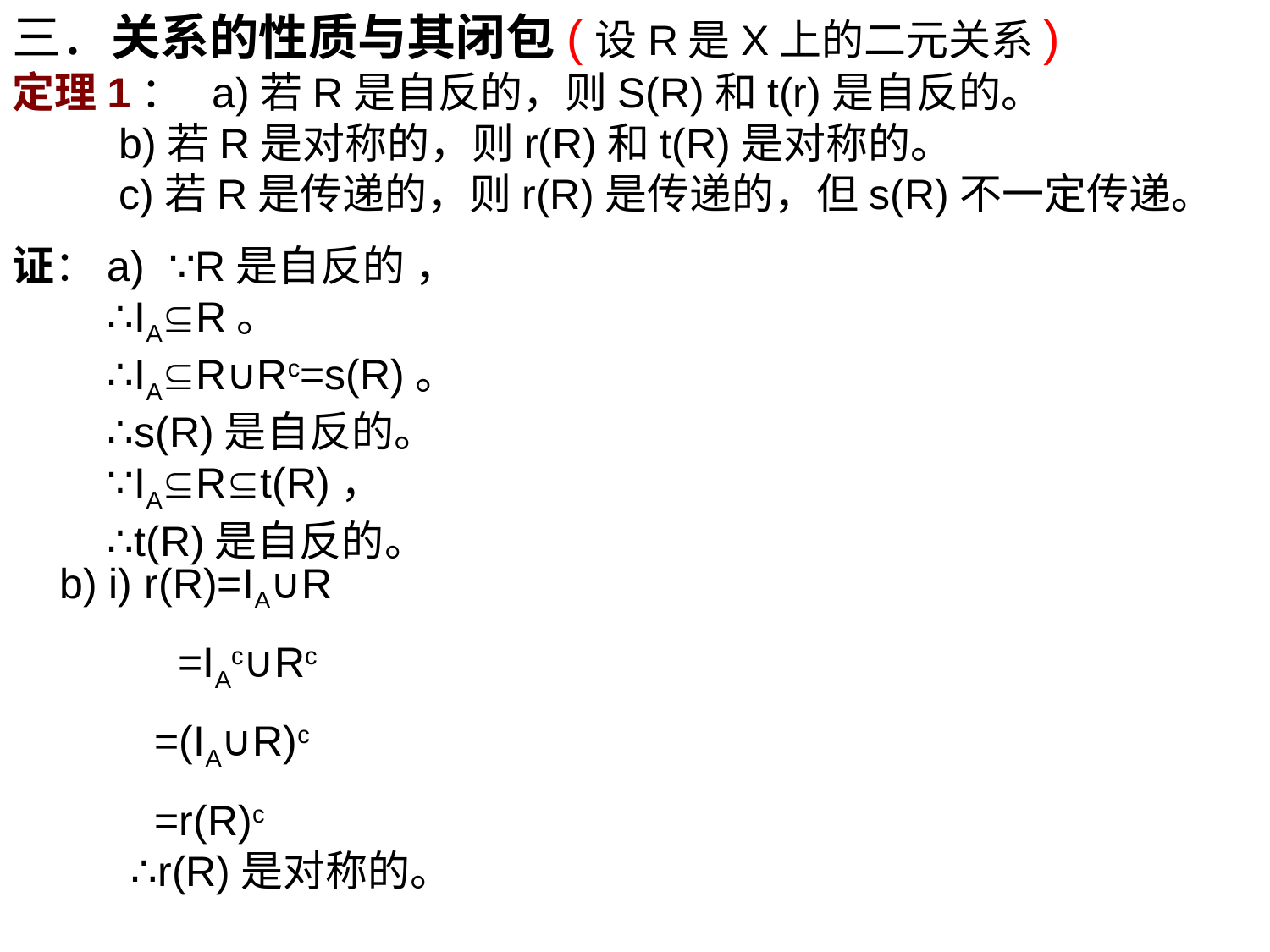

三．关系的性质与其闭包(设R是X上的二元关系)
定理1：  a)若R是自反的，则S(R)和t(r)是自反的。
         b)若R是对称的，则r(R)和t(R)是对称的。
         c)若R是传递的，则r(R)是传递的，但s(R)不一定传递。
证：a)  ∵R是自反的 ，
        ∴IA⊆R。
        ∴IA⊆R∪Rc=s(R)。
        ∴s(R)是自反的。
        ∵IA⊆R⊆t(R)，
        ∴t(R)是自反的。
    b) i) r(R)=IA∪R
              =IAc∪Rc
                     =(IA∪R)c
                     =r(R)c
          ∴r(R)是对称的。